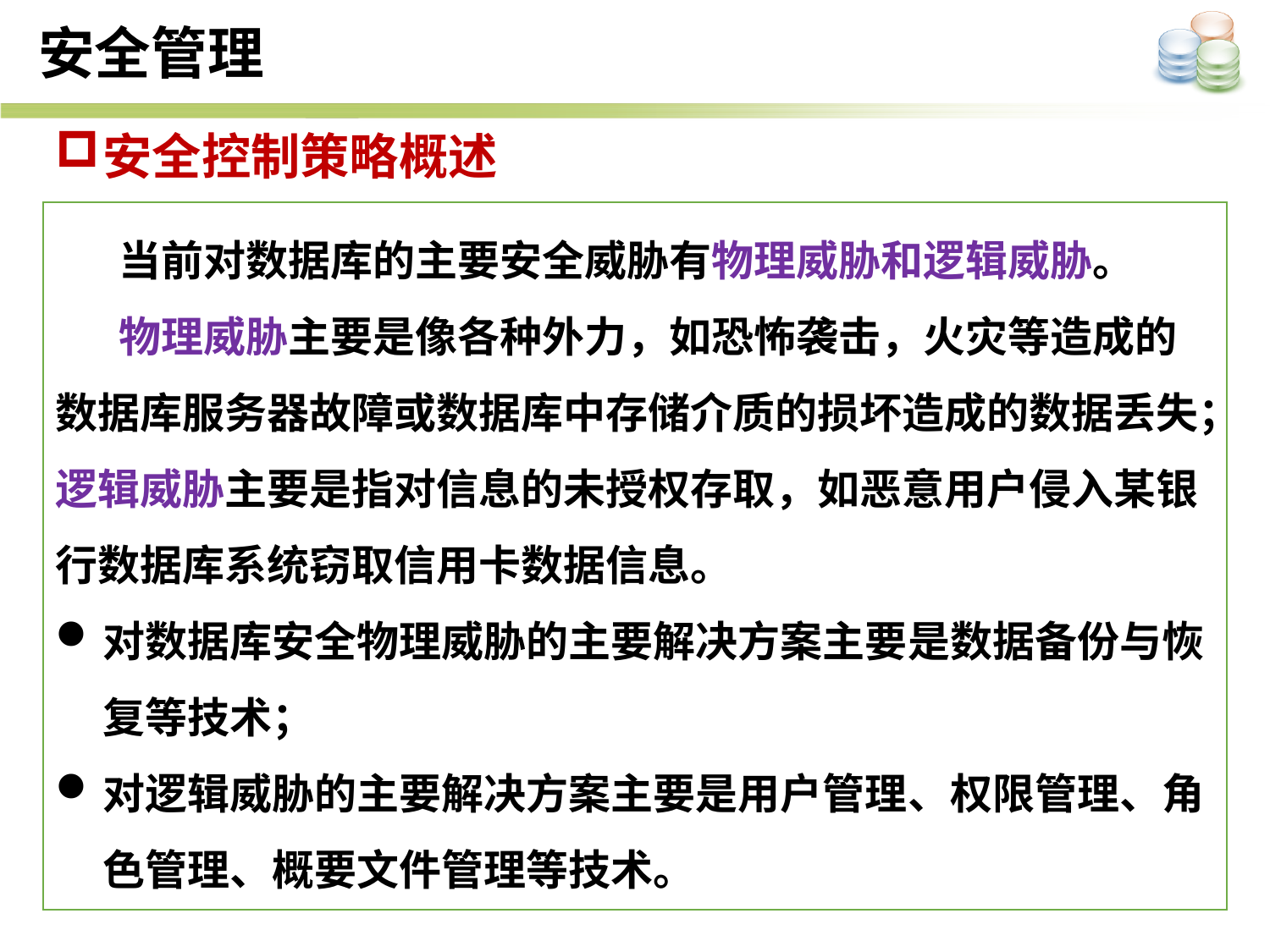

安全管理
安全控制策略概述
当前对数据库的主要安全威胁有物理威胁和逻辑威胁。
物理威胁主要是像各种外力，如恐怖袭击，火灾等造成的数据库服务器故障或数据库中存储介质的损坏造成的数据丢失；逻辑威胁主要是指对信息的未授权存取，如恶意用户侵入某银行数据库系统窃取信用卡数据信息。
对数据库安全物理威胁的主要解决方案主要是数据备份与恢复等技术；
对逻辑威胁的主要解决方案主要是用户管理、权限管理、角色管理、概要文件管理等技术。
3